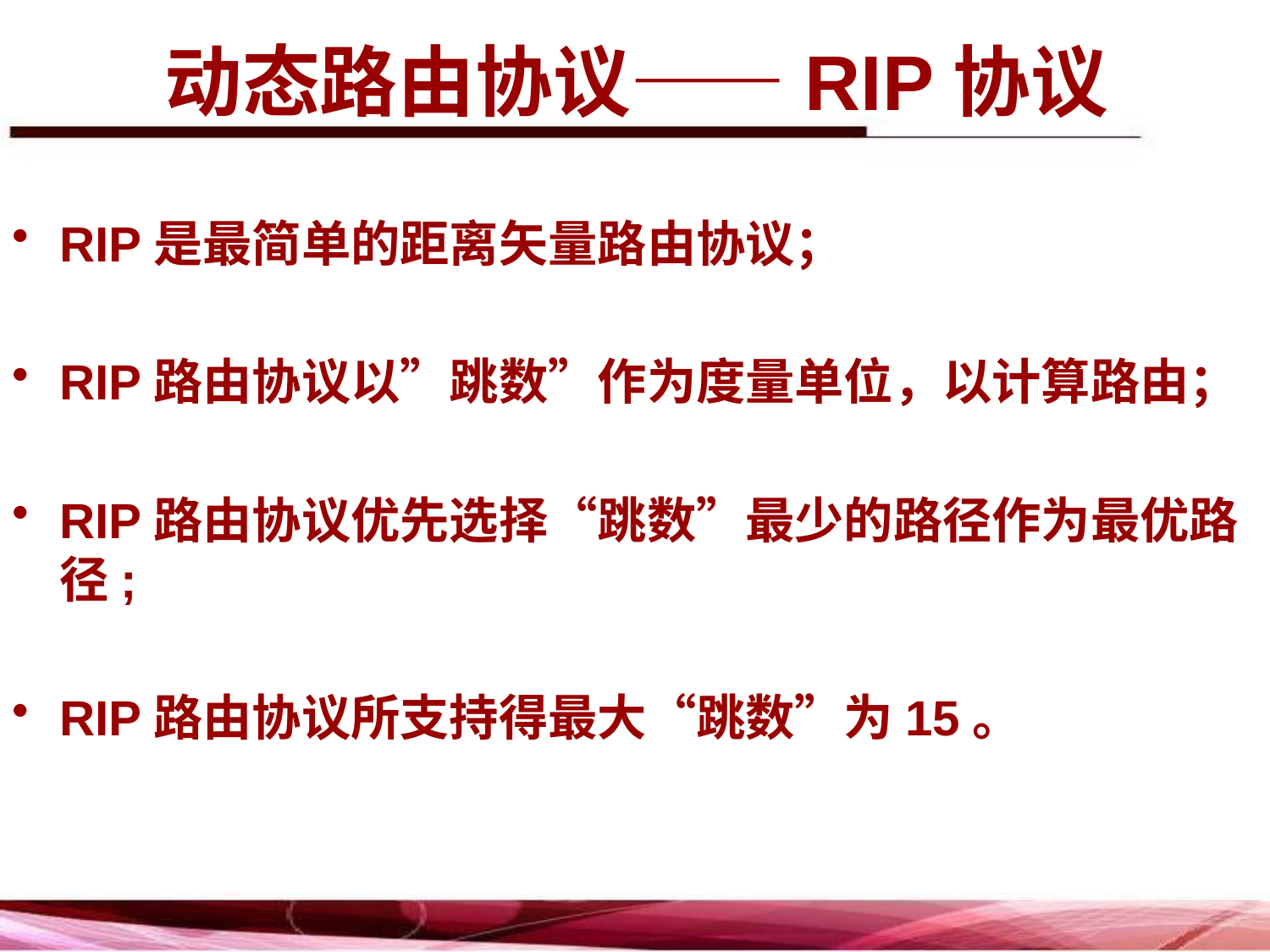

# 动态路由协议——RIP协议
RIP是最简单的距离矢量路由协议；

RIP路由协议以”跳数”作为度量单位，以计算路由；

RIP路由协议优先选择“跳数”最少的路径作为最优路径;

RIP路由协议所支持得最大“跳数”为15。